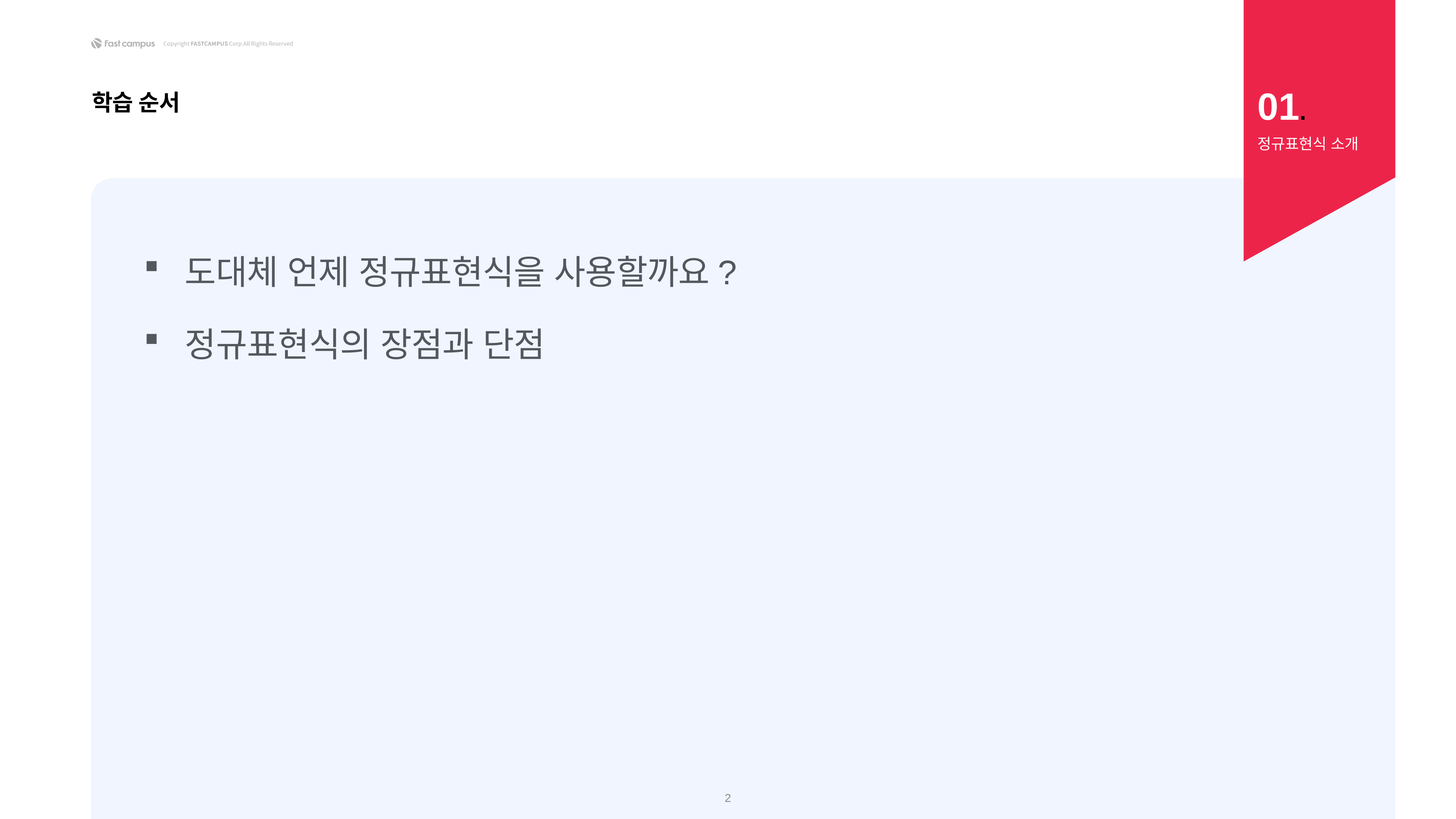

01.
학습 순서
정규표현식 소개
도대체 언제 정규표현식을 사용할까요?
정규표현식의 장점과 단점
2